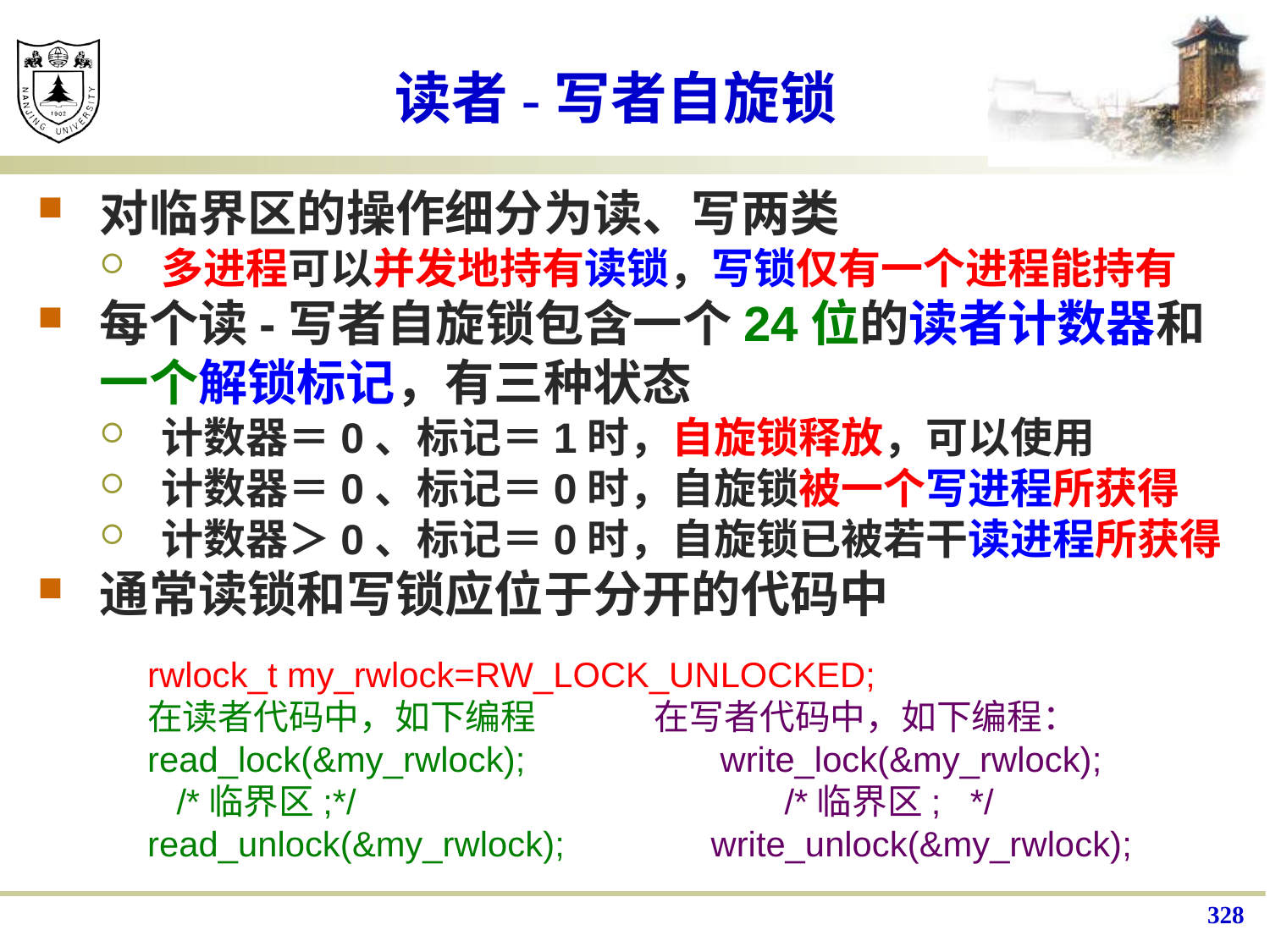

# 读者-写者自旋锁
对临界区的操作细分为读、写两类
多进程可以并发地持有读锁，写锁仅有一个进程能持有
每个读-写者自旋锁包含一个24位的读者计数器和一个解锁标记，有三种状态
计数器＝0、标记＝1时，自旋锁释放，可以使用
计数器＝0、标记＝0时，自旋锁被一个写进程所获得
计数器＞0、标记＝0时，自旋锁已被若干读进程所获得
通常读锁和写锁应位于分开的代码中

rwlock_t my_rwlock=RW_LOCK_UNLOCKED;
在读者代码中，如下编程               在写者代码中，如下编程：
read_lock(&my_rwlock);                    write_lock(&my_rwlock);
   /*临界区;*/                                            /*临界区;   */
read_unlock(&my_rwlock);               write_unlock(&my_rwlock);
328